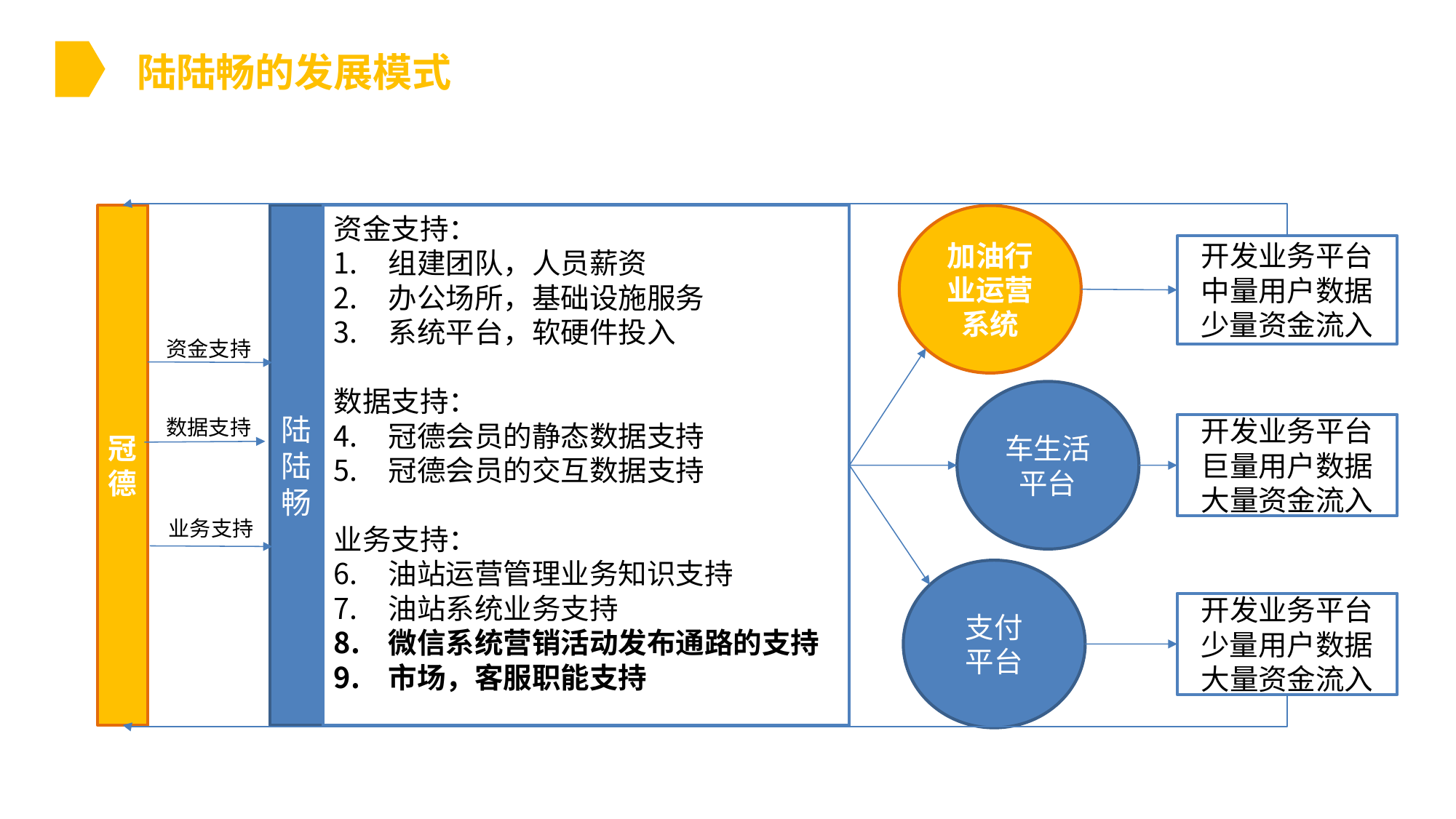

陆陆畅的发展模式
新业务
资金流入
资金支持：
组建团队，人员薪资
办公场所，基础设施服务
系统平台，软硬件投入

数据支持：
冠德会员的静态数据支持
冠德会员的交互数据支持

业务支持：
油站运营管理业务知识支持
油站系统业务支持
微信系统营销活动发布通路的支持
市场，客服职能支持

陆陆畅
冠德
加油行业运营系统
开发业务平台
中量用户数据
少量资金流入
资金支持
车生活平台
数据支持
开发业务平台
巨量用户数据
大量资金流入
业务支持
支付
平台
开发业务平台
少量用户数据
大量资金流入